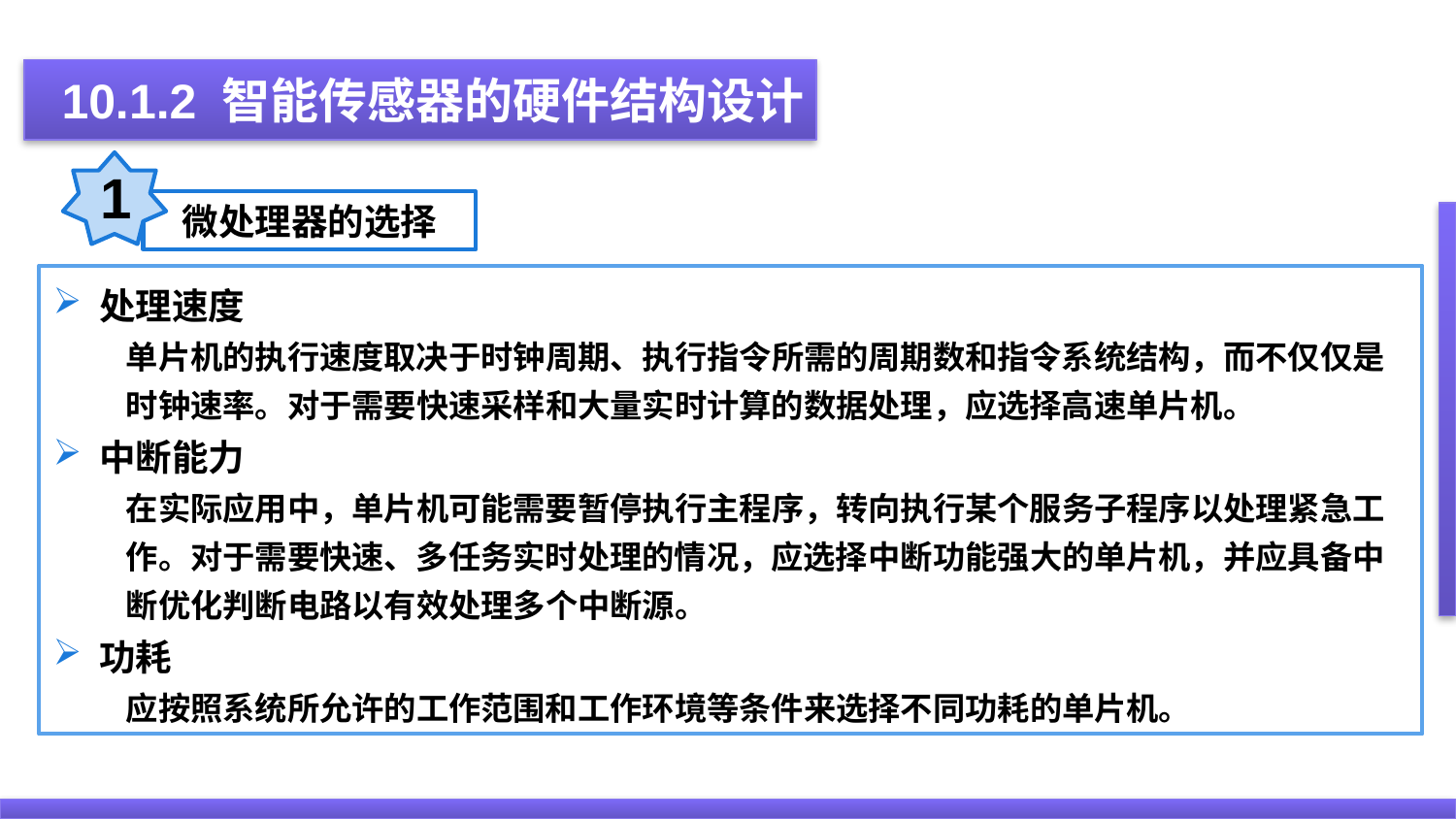

10.1.2 智能传感器的硬件结构设计
 10.1.2 智能传感器的硬件结构设计
1
微处理器的选择
处理速度
单片机的执行速度取决于时钟周期、执行指令所需的周期数和指令系统结构，而不仅仅是时钟速率。对于需要快速采样和大量实时计算的数据处理，应选择高速单片机。
中断能力
在实际应用中，单片机可能需要暂停执行主程序，转向执行某个服务子程序以处理紧急工作。对于需要快速、多任务实时处理的情况，应选择中断功能强大的单片机，并应具备中断优化判断电路以有效处理多个中断源。
功耗
应按照系统所允许的工作范围和工作环境等条件来选择不同功耗的单片机。